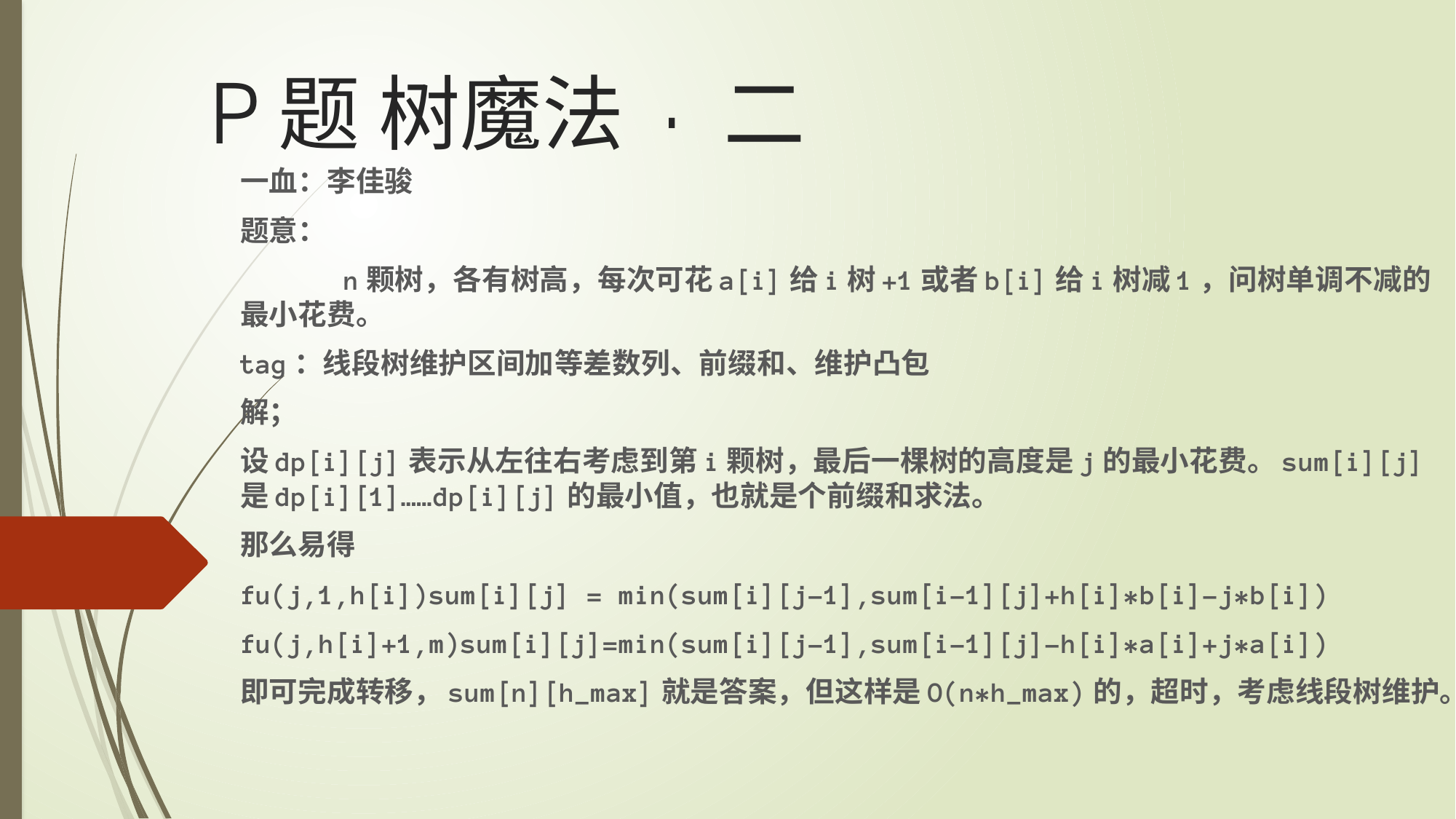

# P题 树魔法 · 二
一血：李佳骏
题意：
	n颗树，各有树高，每次可花a[i]给i树+1或者b[i]给i树减1，问树单调不减的最小花费。
tag：线段树维护区间加等差数列、前缀和、维护凸包
解；
设dp[i][j]表示从左往右考虑到第i颗树，最后一棵树的高度是j的最小花费。sum[i][j]是dp[i][1]……dp[i][j]的最小值，也就是个前缀和求法。
那么易得
fu(j,1,h[i])sum[i][j] = min(sum[i][j-1],sum[i-1][j]+h[i]*b[i]-j*b[i])
fu(j,h[i]+1,m)sum[i][j]=min(sum[i][j-1],sum[i-1][j]-h[i]*a[i]+j*a[i])
即可完成转移，sum[n][h_max]就是答案，但这样是O(n*h_max)的，超时，考虑线段树维护。